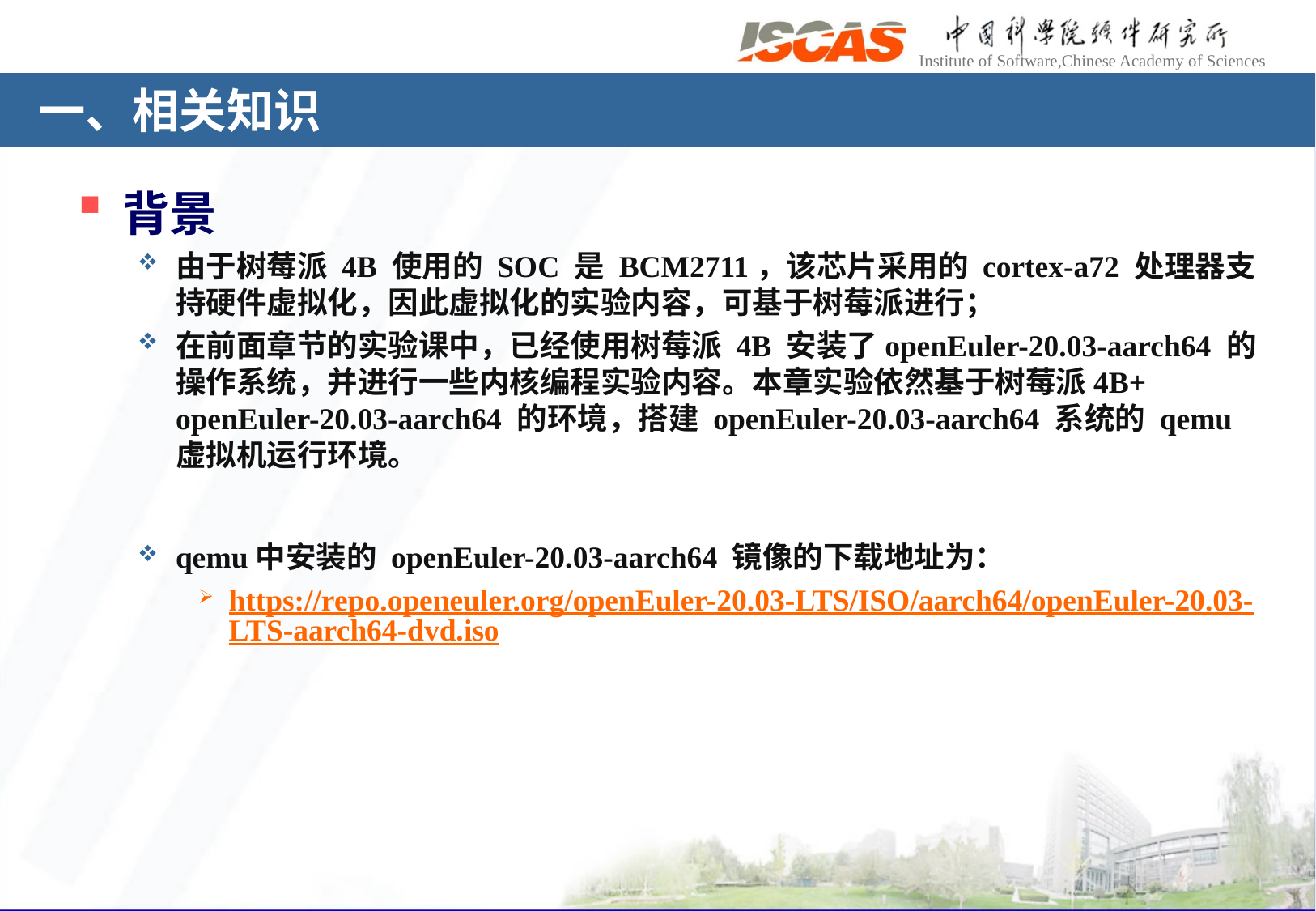

# 一、相关知识
背景
由于树莓派 4B 使用的 SOC 是 BCM2711，该芯片采用的 cortex-a72 处理器支持硬件虚拟化，因此虚拟化的实验内容，可基于树莓派进行；
在前面章节的实验课中，已经使用树莓派 4B 安装了openEuler-20.03-aarch64 的操作系统，并进行一些内核编程实验内容。本章实验依然基于树莓派4B+ openEuler-20.03-aarch64 的环境，搭建 openEuler-20.03-aarch64 系统的 qemu 虚拟机运行环境。

qemu中安装的 openEuler-20.03-aarch64 镜像的下载地址为：
https://repo.openeuler.org/openEuler-20.03-LTS/ISO/aarch64/openEuler-20.03-LTS-aarch64-dvd.iso